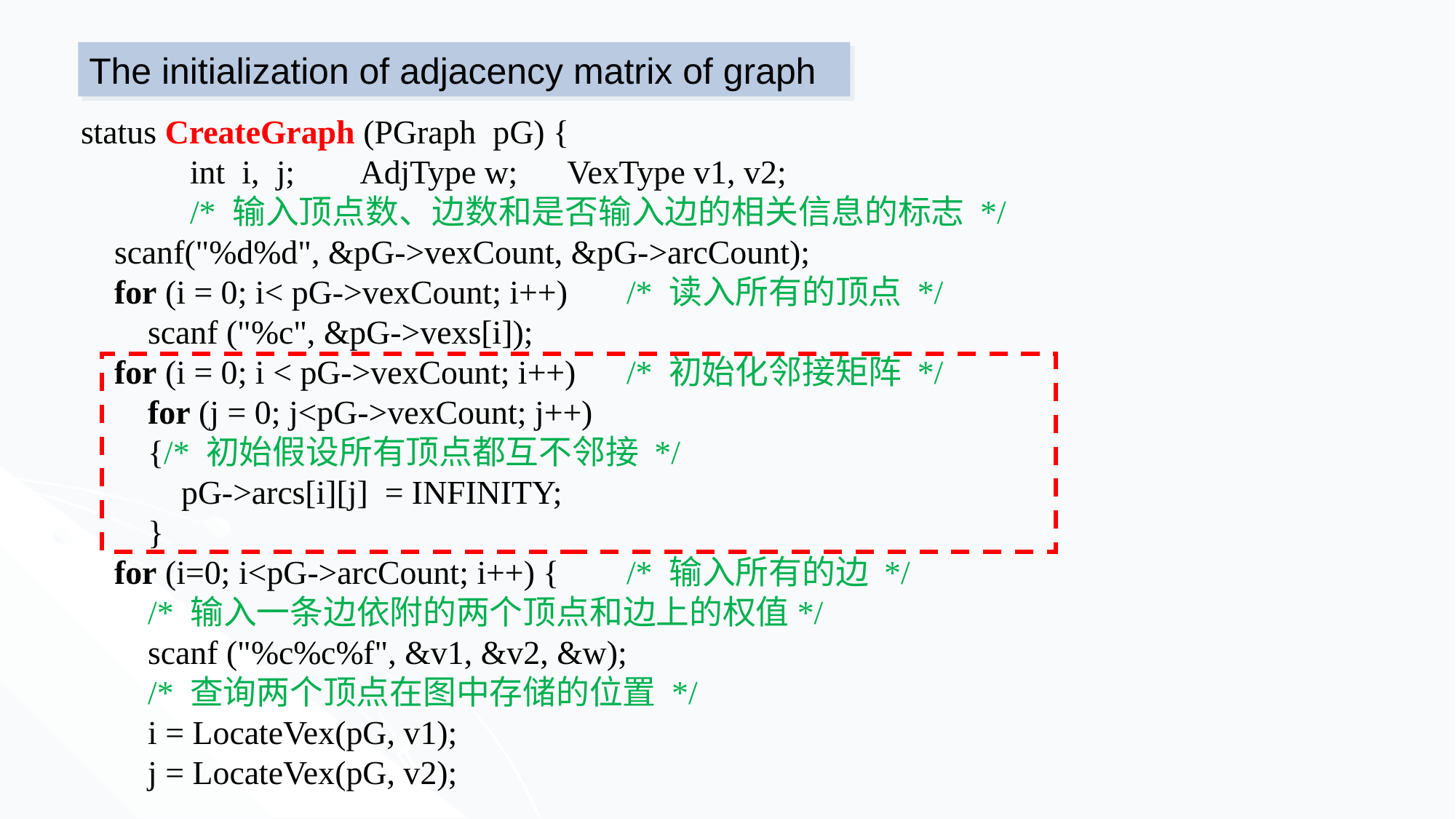

The initialization of adjacency matrix of graph
status CreateGraph (PGraph  pG) {
	int  i,  j;        AdjType w;      VexType v1, v2;
	/* 输入顶点数、边数和是否输入边的相关信息的标志 */
    scanf("%d%d", &pG->vexCount, &pG->arcCount);
    for (i = 0; i< pG->vexCount; i++)	/* 读入所有的顶点 */
        scanf ("%c", &pG->vexs[i]);
    for (i = 0; i < pG->vexCount; i++)	/* 初始化邻接矩阵 */
        for (j = 0; j<pG->vexCount; j++)
        {/* 初始假设所有顶点都互不邻接 */
            pG->arcs[i][j]  = INFINITY;
        }
    for (i=0; i<pG->arcCount; i++) {	/* 输入所有的边 */
        /* 输入一条边依附的两个顶点和边上的权值*/
        scanf ("%c%c%f", &v1, &v2, &w);
        /* 查询两个顶点在图中存储的位置 */
        i = LocateVex(pG, v1);
        j = LocateVex(pG, v2);